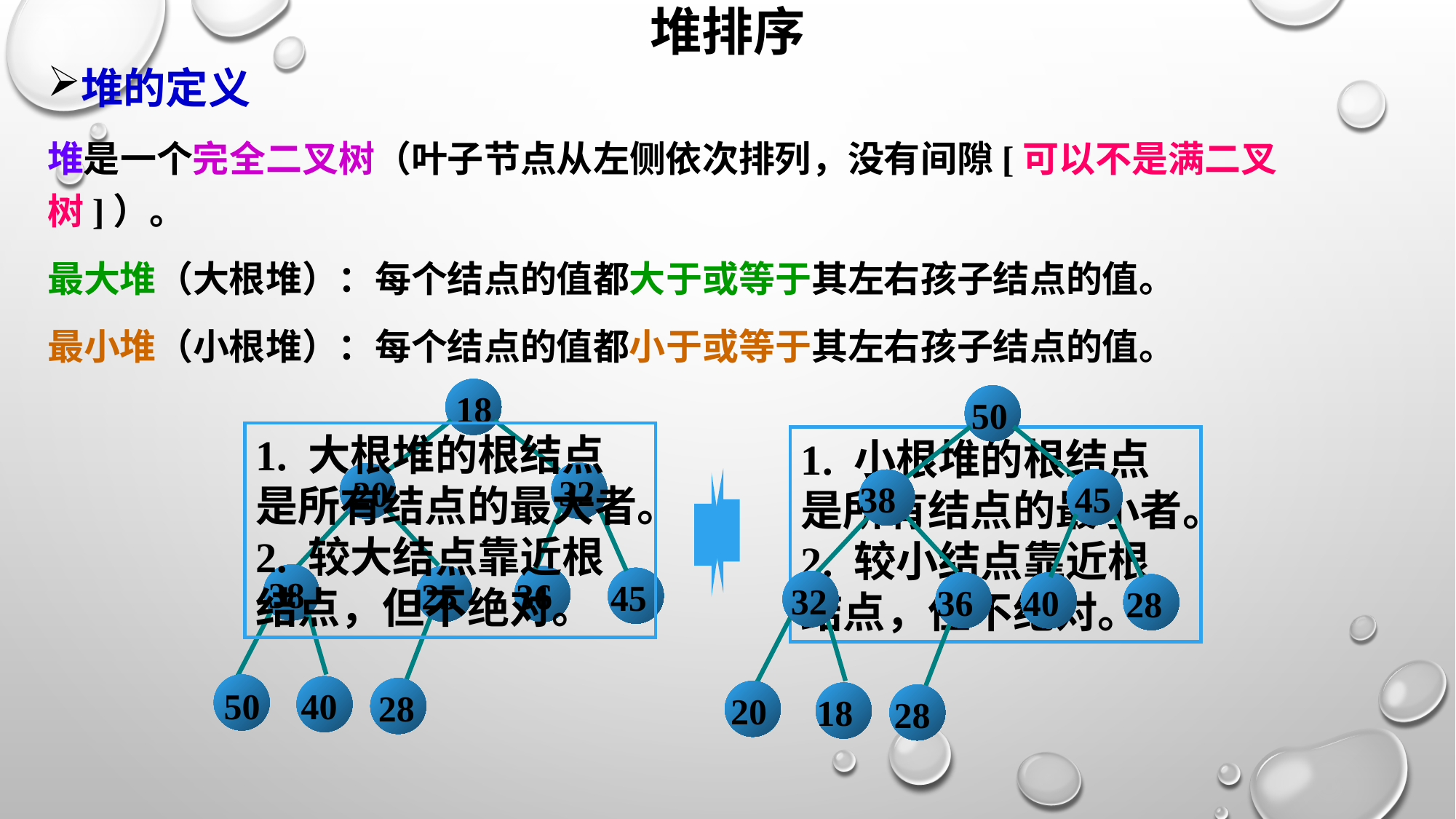

# 堆排序
堆的定义
堆是一个完全二叉树（叶子节点从左侧依次排列，没有间隙[可以不是满二叉树]）。
最大堆（大根堆）：每个结点的值都大于或等于其左右孩子结点的值。
最小堆（小根堆）：每个结点的值都小于或等于其左右孩子结点的值。

18

32
20

38
25
36
45

50
40
28

50

45
38

32
36
40
28

20
18
28
1. 大根堆的根结点是所有结点的最大者。
2. 较大结点靠近根结点，但不绝对。
1. 小根堆的根结点是所有结点的最小者。
2. 较小结点靠近根结点，但不绝对。